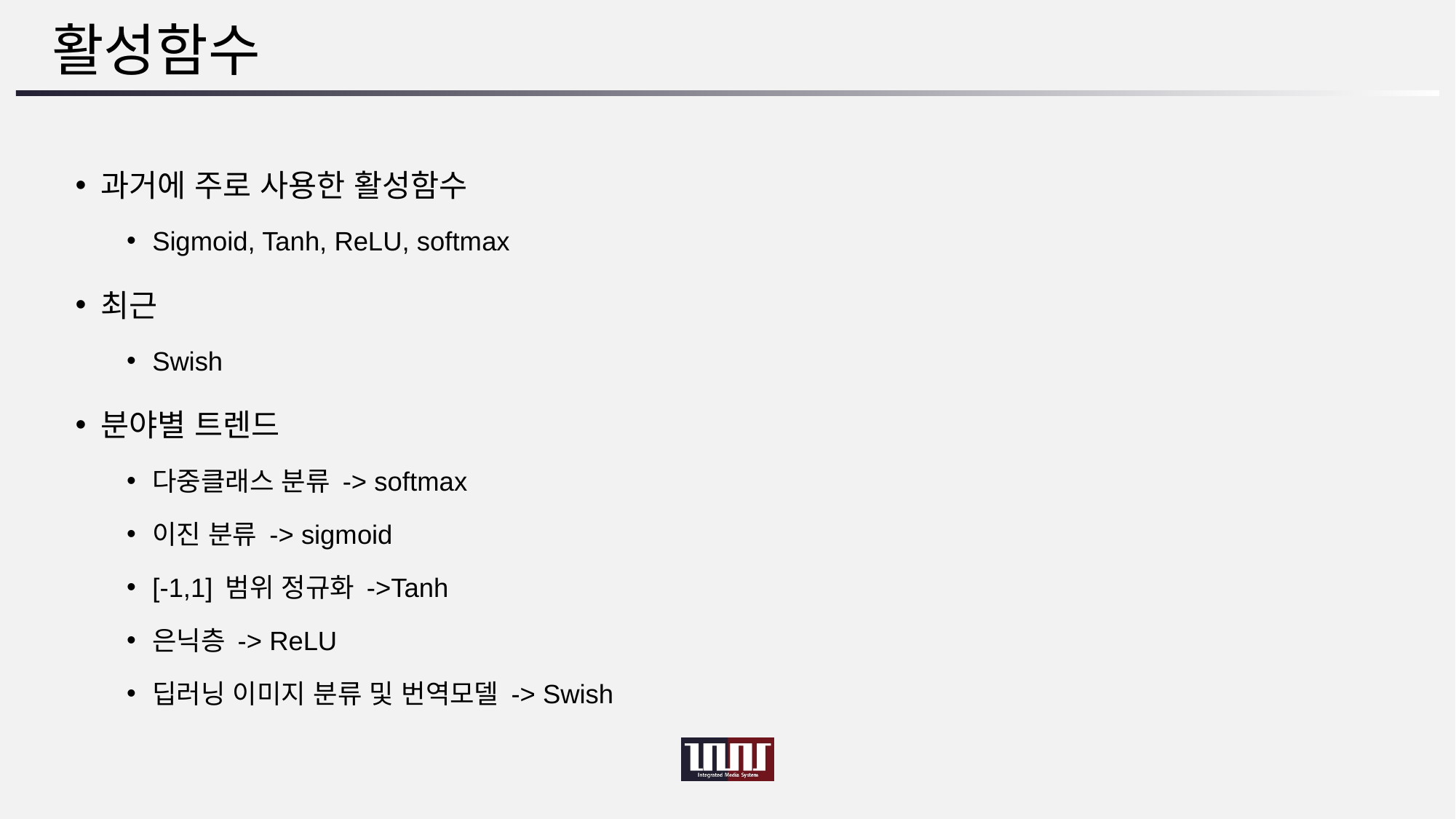

# 활성함수
과거에 주로 사용한 활성함수
Sigmoid, Tanh, ReLU, softmax
최근
Swish
분야별 트렌드
다중클래스 분류 -> softmax
이진 분류 -> sigmoid
[-1,1] 범위 정규화 ->Tanh
은닉층 -> ReLU
딥러닝 이미지 분류 및 번역모델 -> Swish